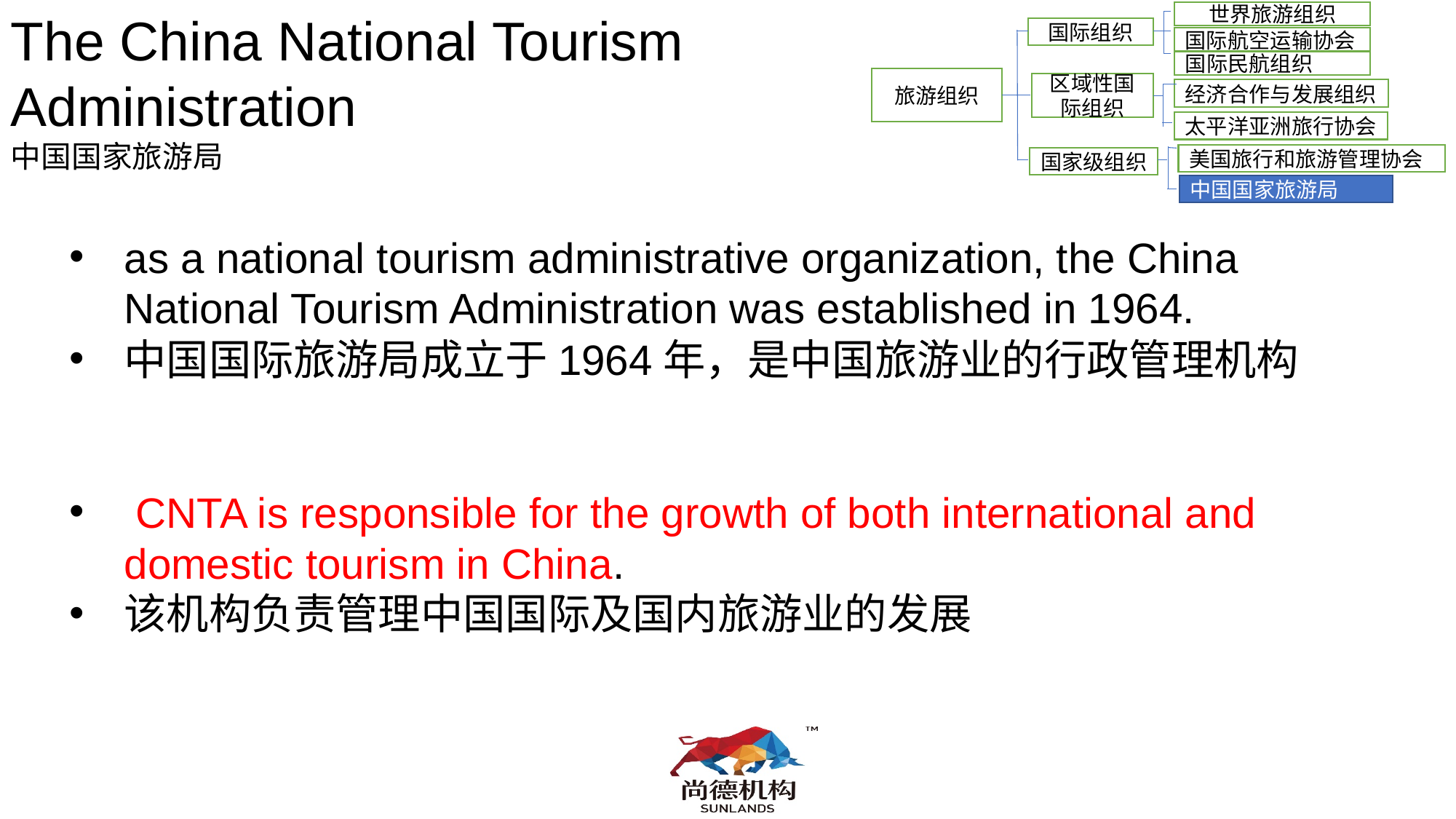

The China National Tourism Administration
中国国家旅游局
世界旅游组织
国际组织
国际航空运输协会
国际民航组织
旅游组织
区域性国际组织
经济合作与发展组织
太平洋亚洲旅行协会
美国旅行和旅游管理协会
国家级组织
中国国家旅游局
as a national tourism administrative organization, the China National Tourism Administration was established in 1964.
中国国际旅游局成立于1964年，是中国旅游业的行政管理机构

 CNTA is responsible for the growth of both international and domestic tourism in China.
该机构负责管理中国国际及国内旅游业的发展